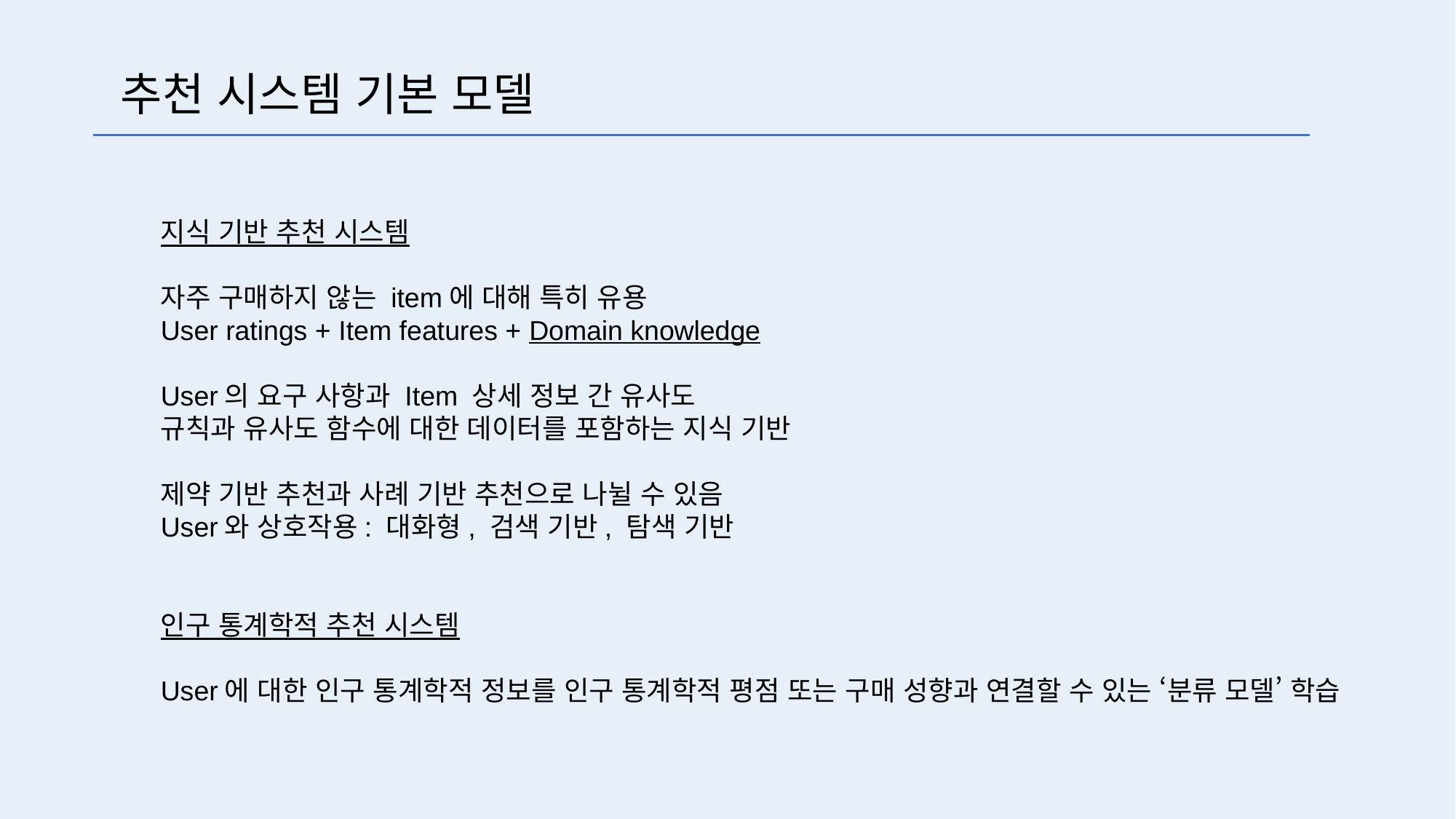

추천 시스템 기본 모델
지식 기반 추천 시스템

자주 구매하지 않는 item에 대해 특히 유용
User ratings + Item features + Domain knowledge

User의 요구 사항과 Item 상세 정보 간 유사도
규칙과 유사도 함수에 대한 데이터를 포함하는 지식 기반

제약 기반 추천과 사례 기반 추천으로 나뉠 수 있음
User와 상호작용: 대화형, 검색 기반, 탐색 기반

인구 통계학적 추천 시스템

User에 대한 인구 통계학적 정보를 인구 통계학적 평점 또는 구매 성향과 연결할 수 있는 ‘분류 모델’ 학습